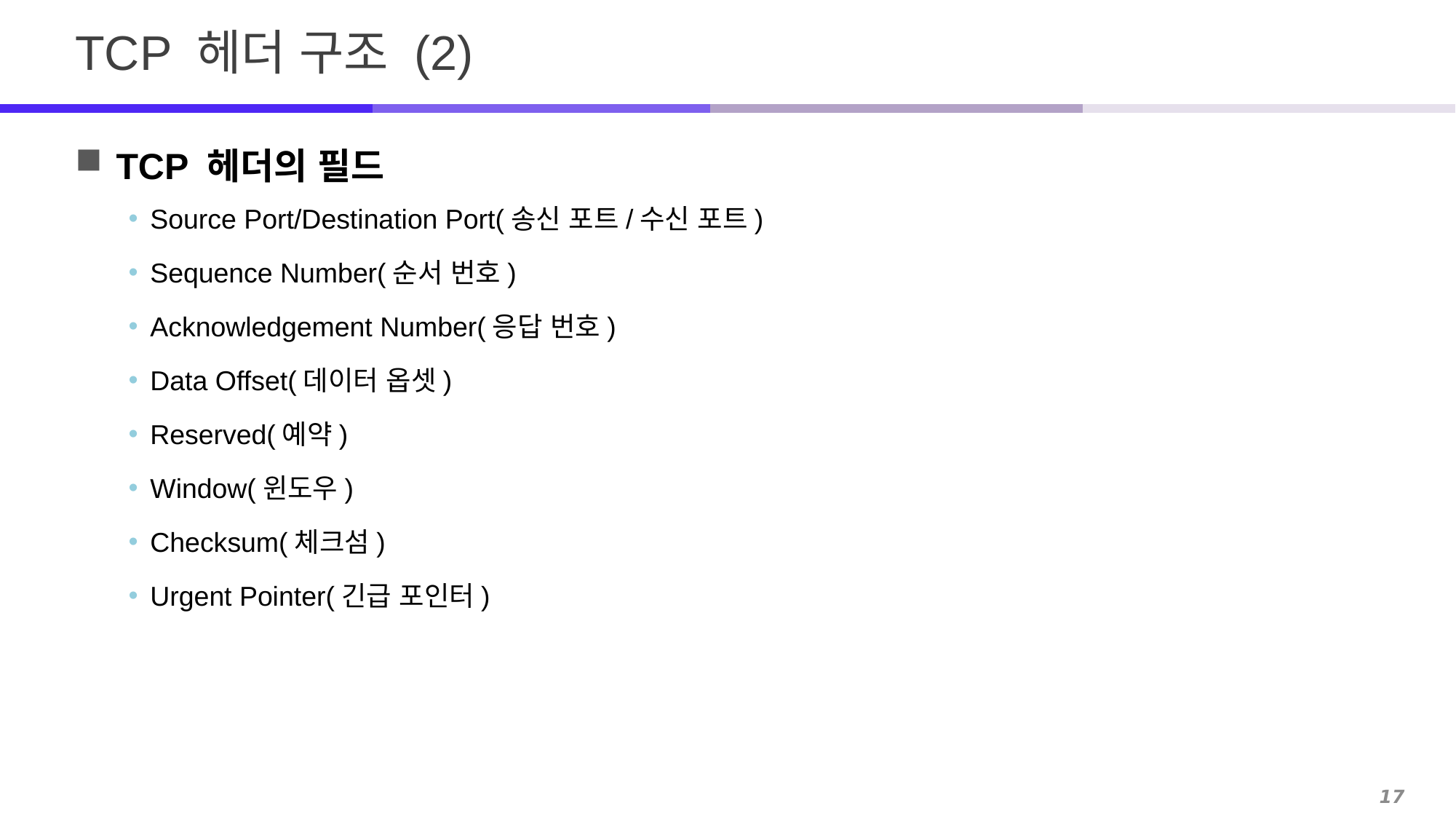

# TCP 헤더 구조 (2)
TCP 헤더의 필드
Source Port/Destination Port(송신 포트/수신 포트)
Sequence Number(순서 번호)
Acknowledgement Number(응답 번호)
Data Offset(데이터 옵셋)
Reserved(예약)
Window(윈도우)
Checksum(체크섬)
Urgent Pointer(긴급 포인터)